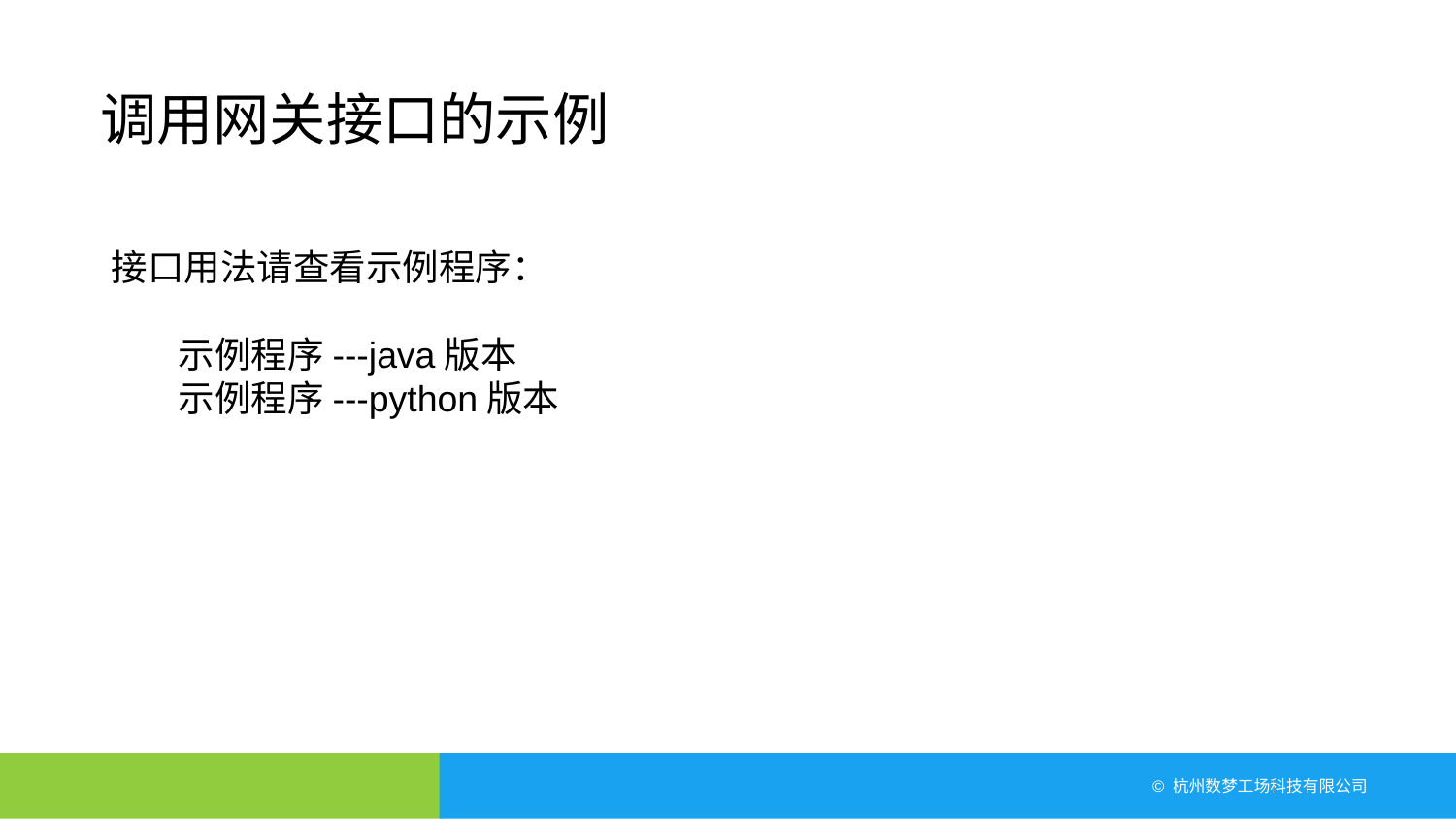

调用网关接口的示例
接口用法请查看示例程序：

       示例程序---java版本
       示例程序---python版本